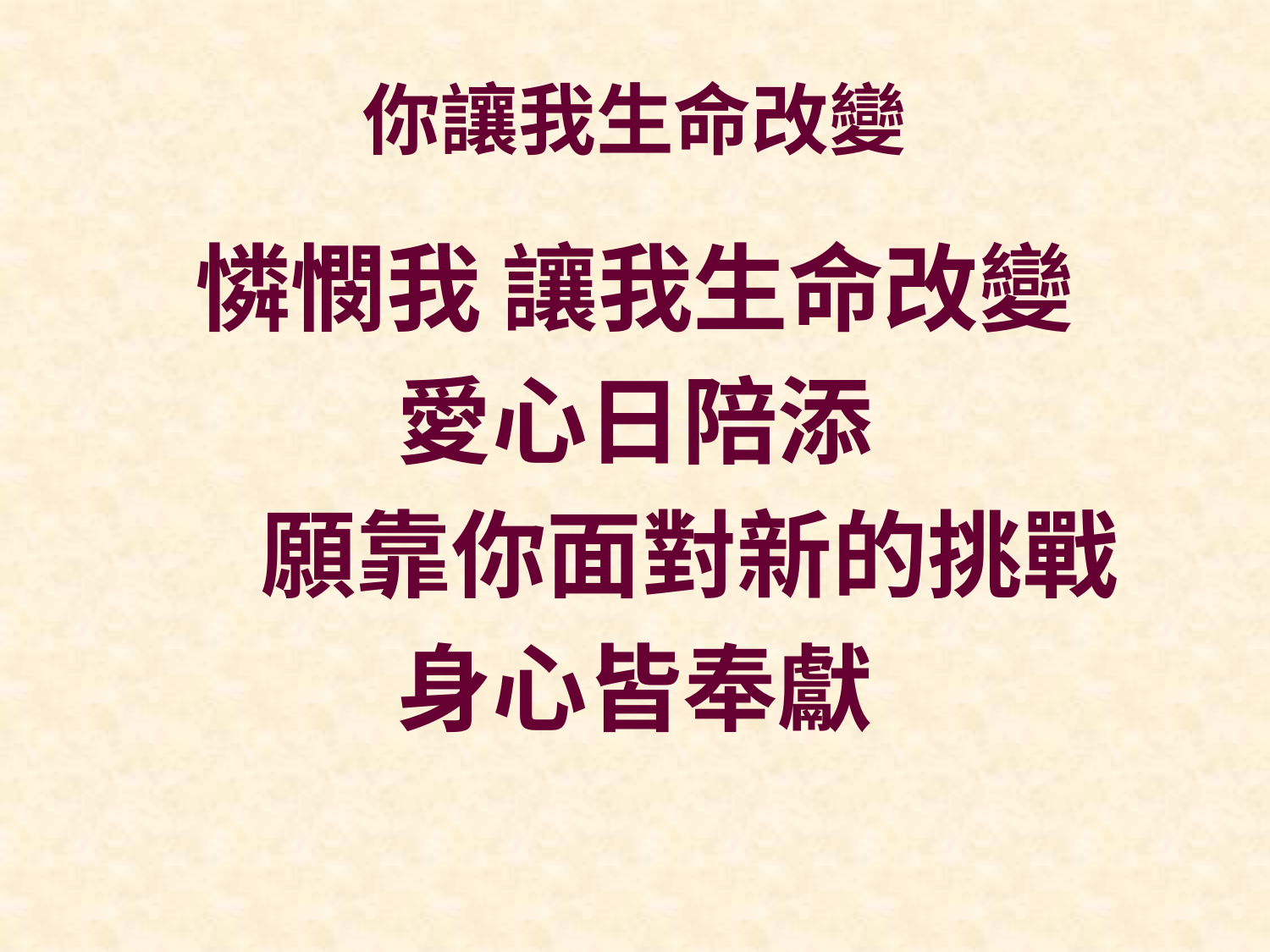

# 你讓我生命改變
憐憫我 讓我生命改變
愛心日陪添
    願靠你面對新的挑戰
身心皆奉獻